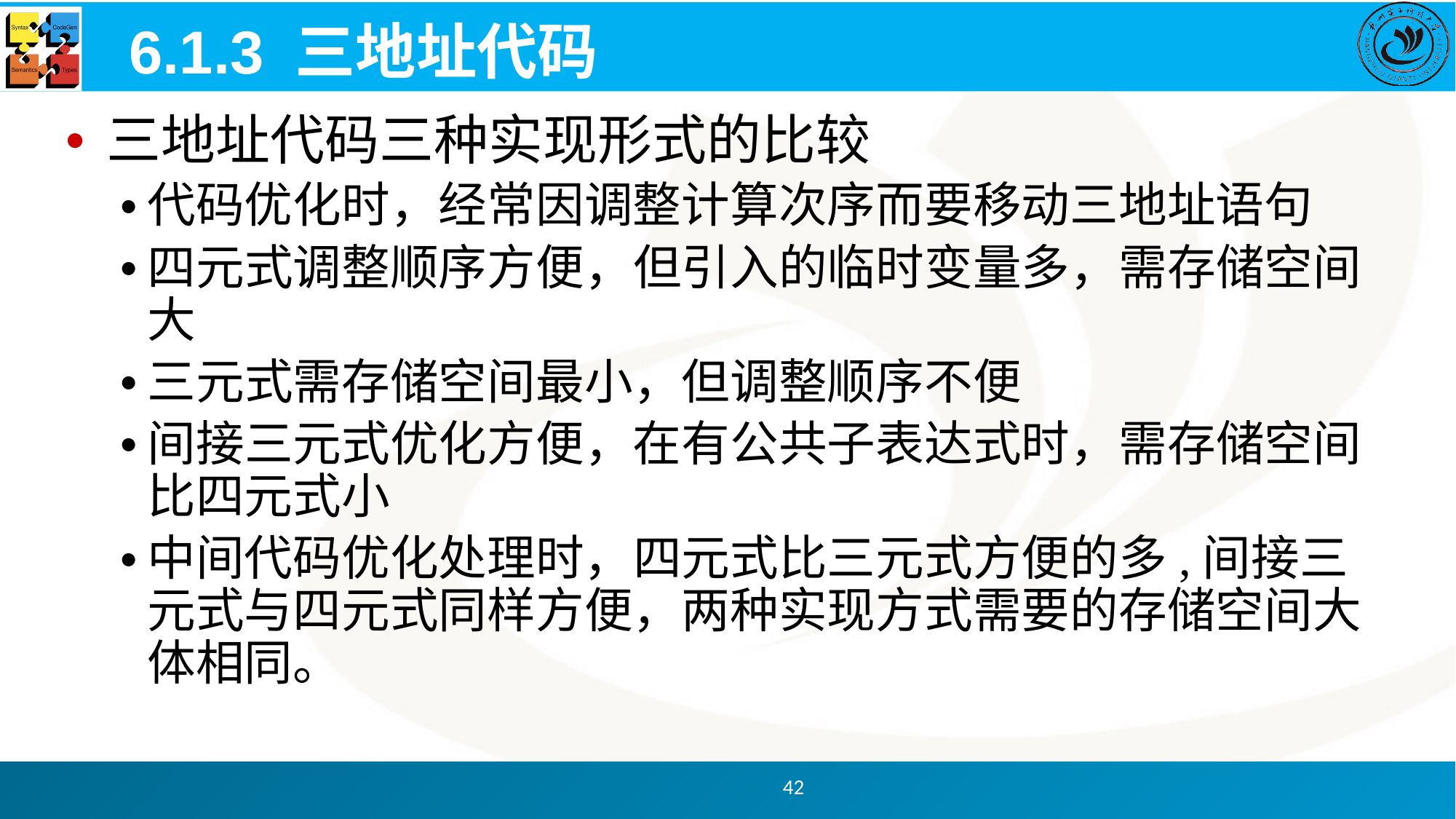

# 6.1.3 三地址代码
三地址代码三种实现形式的比较
代码优化时，经常因调整计算次序而要移动三地址语句
四元式调整顺序方便，但引入的临时变量多，需存储空间大
三元式需存储空间最小，但调整顺序不便
间接三元式优化方便，在有公共子表达式时，需存储空间比四元式小
中间代码优化处理时，四元式比三元式方便的多,间接三元式与四元式同样方便，两种实现方式需要的存储空间大体相同。
42